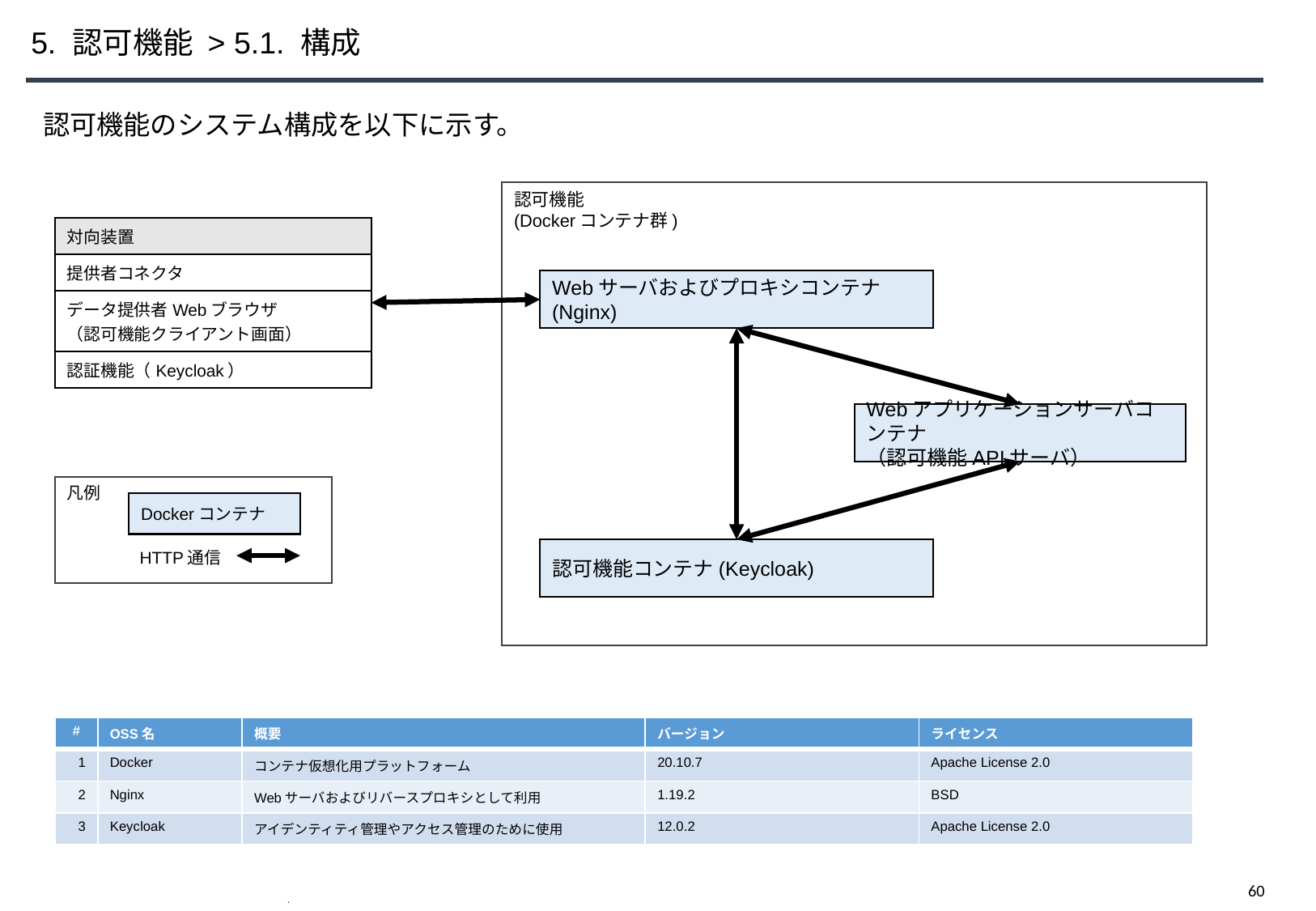

# 5. 認可機能 > 5.1. 構成
認可機能のシステム構成を以下に示す。
認可機能
(Dockerコンテナ群)
| 対向装置 |
| --- |
| 提供者コネクタ |
| データ提供者Webブラウザ （認可機能クライアント画面） |
| 認証機能（Keycloak） |
Webサーバおよびプロキシコンテナ(Nginx)
Webアプリケーションサーバコンテナ
（認可機能APIサーバ）
凡例
Dockerコンテナ
認可機能コンテナ(Keycloak)
HTTP通信
| # | OSS名 | 概要 | バージョン | ライセンス |
| --- | --- | --- | --- | --- |
| 1 | Docker | コンテナ仮想化用プラットフォーム | 20.10.7 | Apache License 2.0 |
| 2 | Nginx | Webサーバおよびリバースプロキシとして利用 | 1.19.2 | BSD |
| 3 | Keycloak | アイデンティティ管理やアクセス管理のために使用 | 12.0.2 | Apache License 2.0 |